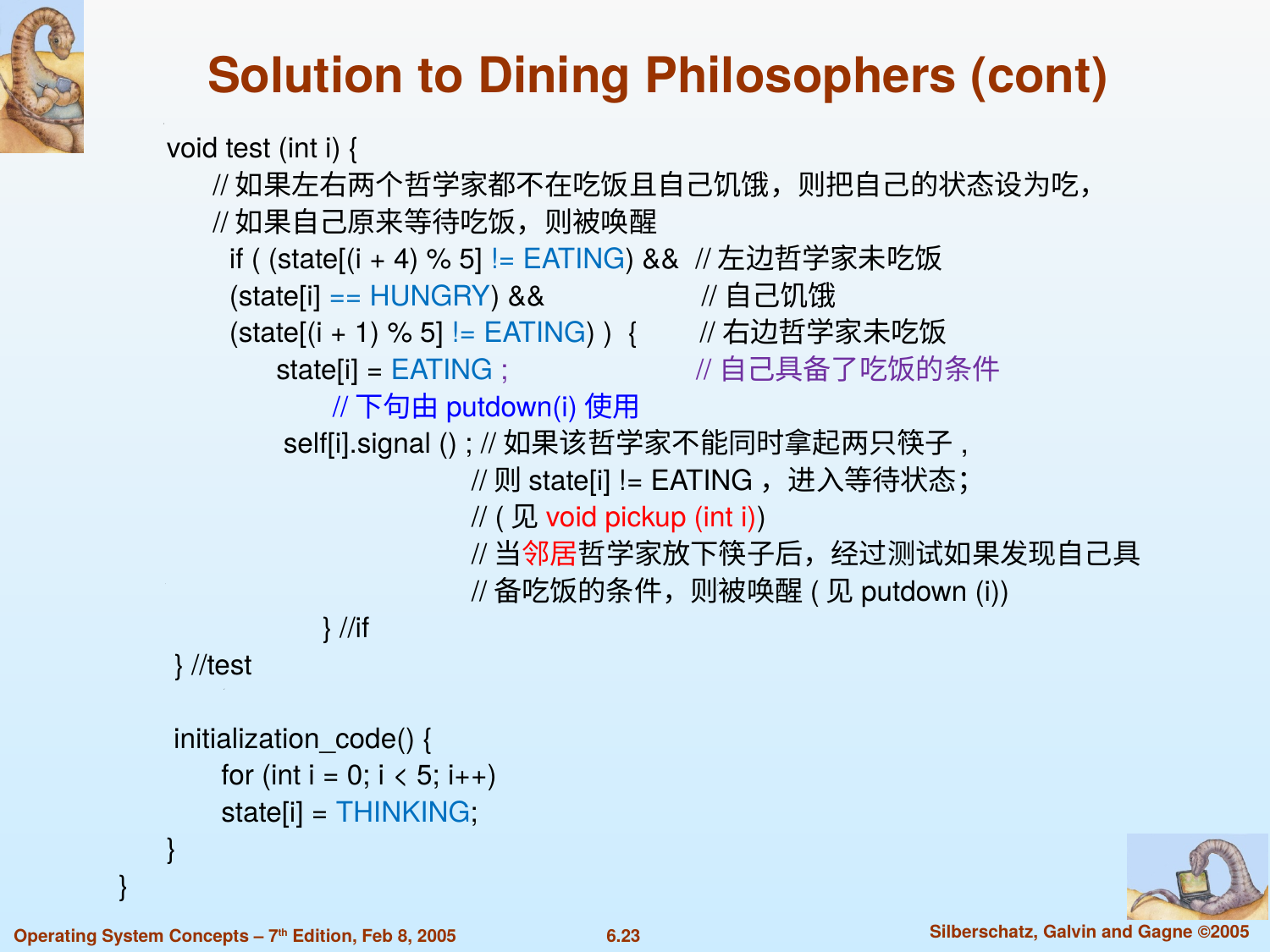

Solution to Dining Philosophers (cont)
	void test (int i) {
            //如果左右两个哲学家都不在吃饭且自己饥饿，则把自己的状态设为吃，
            //如果自己原来等待吃饭，则被唤醒
	        if ( (state[(i + 4) % 5] != EATING) &&  //左边哲学家未吃饭
	        (state[i] == HUNGRY) &&                    //自己饥饿
	        (state[(i + 1) % 5] != EATING) )  {        //右边哲学家未吃饭
	              state[i] = EATING ;                        //自己具备了吃饭的条件
		     //下句由putdown(i)使用
                     self[i].signal () ; //如果该哲学家不能同时拿起两只筷子,
                                             //则state[i] != EATING，进入等待状态；
                                             // (见void pickup (int i))
                                             //当邻居哲学家放下筷子后，经过测试如果发现自己具
                                             //备吃饭的条件，则被唤醒(见putdown (i))
                          } //if
	 } //test

       initialization_code() {
	       for (int i = 0; i < 5; i++)
	       state[i] = THINKING;
	}
}